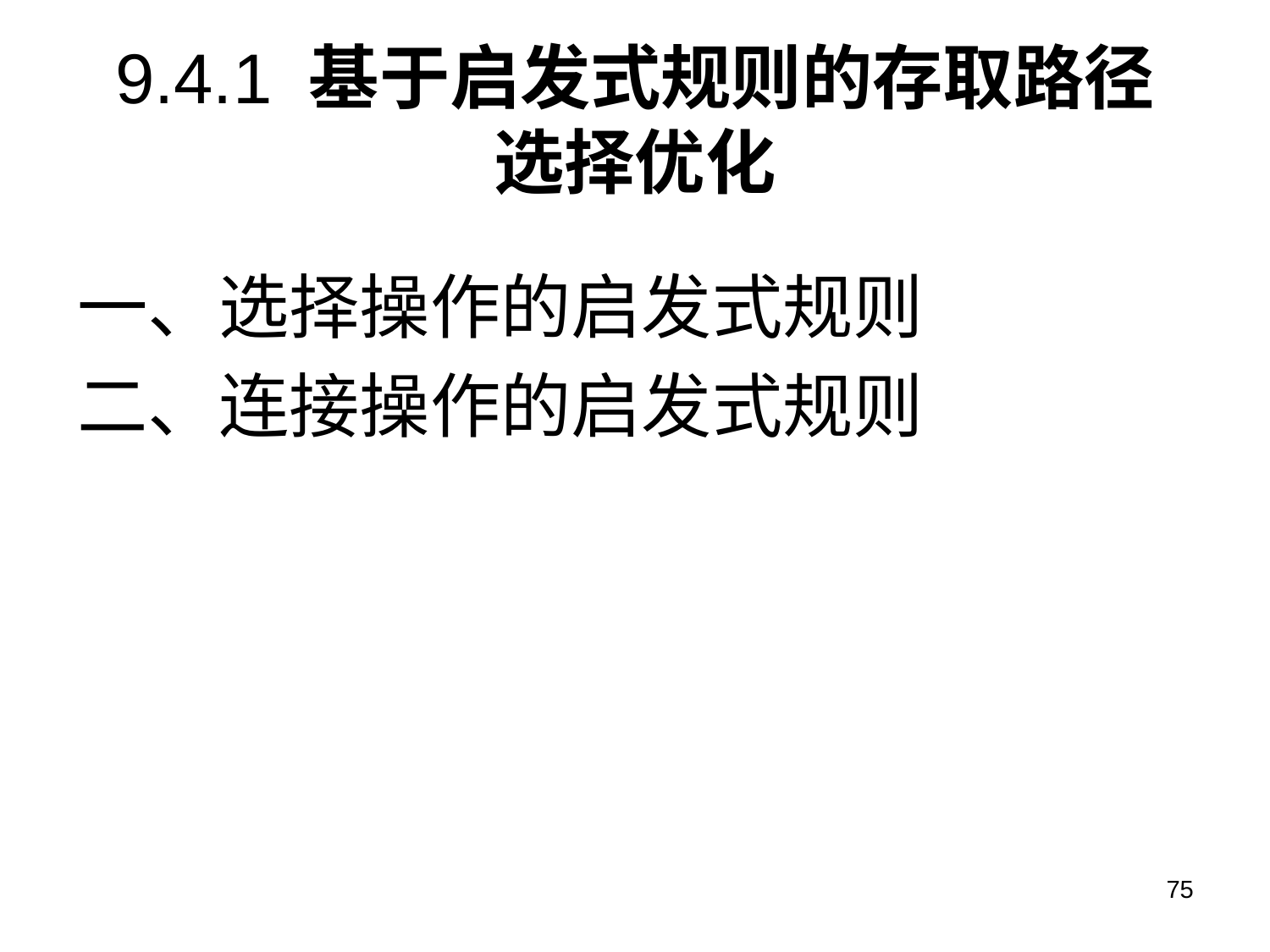

# 9.4.1 基于启发式规则的存取路径 选择优化
一、选择操作的启发式规则
二、连接操作的启发式规则

75